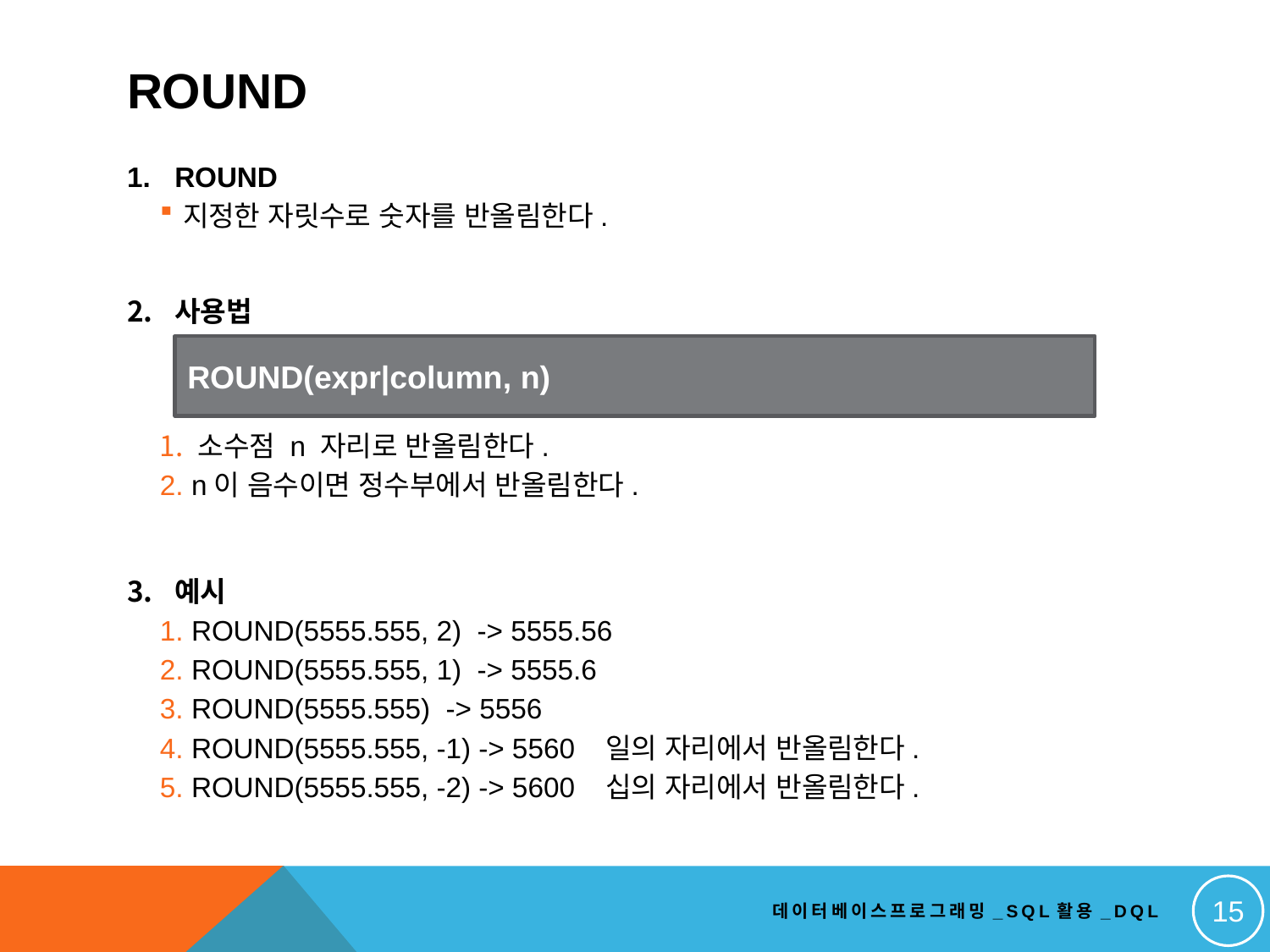

# Round
ROUND
지정한 자릿수로 숫자를 반올림한다.

사용법

 소수점 n 자리로 반올림한다.
 n이 음수이면 정수부에서 반올림한다.

예시
 ROUND(5555.555, 2)  -> 5555.56
 ROUND(5555.555, 1)  -> 5555.6
 ROUND(5555.555)  -> 5556
 ROUND(5555.555, -1) -> 5560   일의 자리에서 반올림한다.
 ROUND(5555.555, -2) -> 5600   십의 자리에서 반올림한다.

ROUND(expr|column, n)
15
데이터베이스프로그래밍_SQL활용_DQL